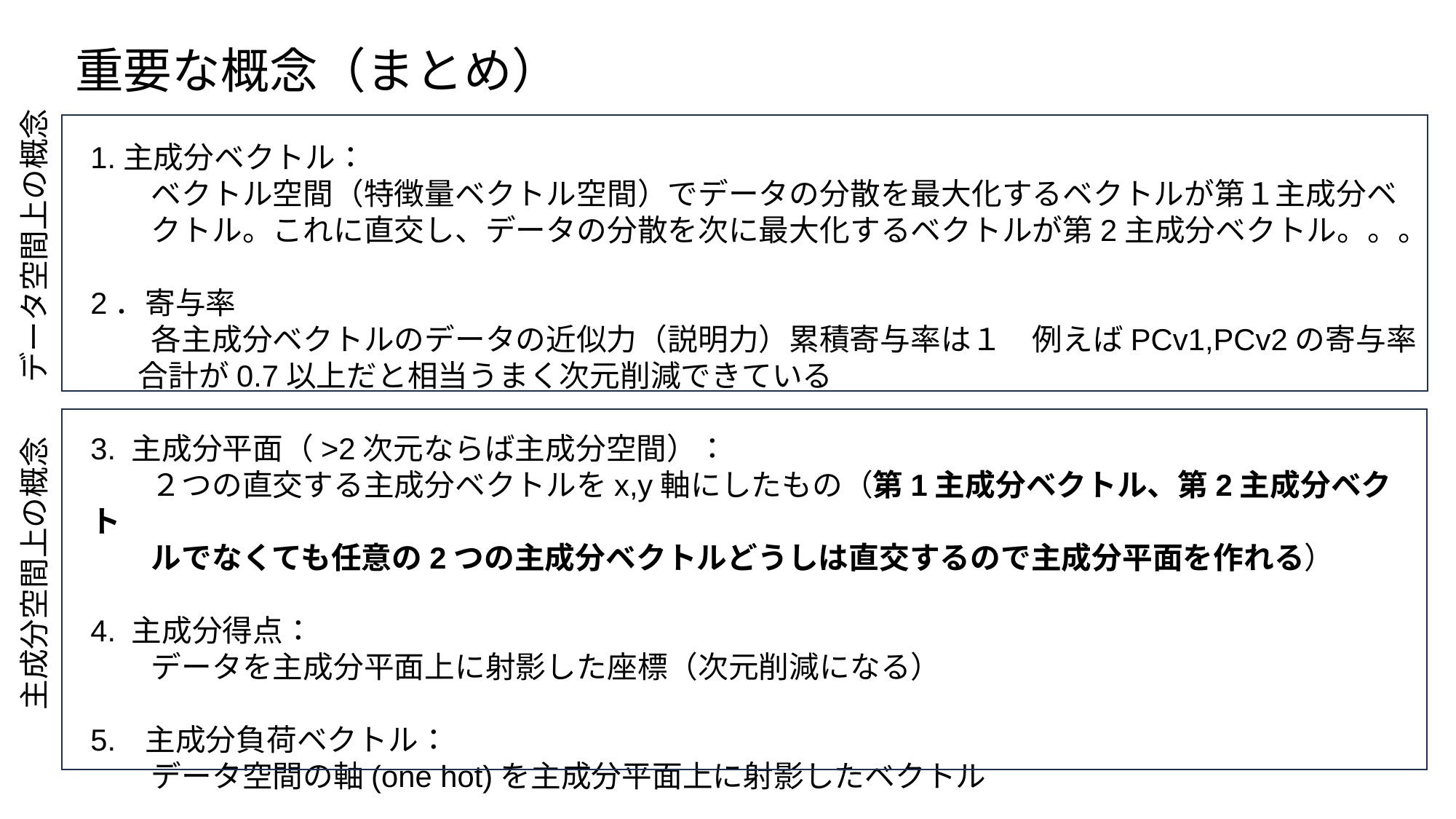

重要な概念（まとめ）

1.主成分ベクトル：
　　ベクトル空間（特徴量ベクトル空間）でデータの分散を最大化するベクトルが第１主成分ベ
　　クトル。これに直交し、データの分散を次に最大化するベクトルが第2主成分ベクトル。。。

2．寄与率
　　各主成分ベクトルのデータの近似力（説明力）累積寄与率は１　例えばPCv1,PCv2の寄与率
      合計が0.7以上だと相当うまく次元削減できている

3. 主成分平面（>2次元ならば主成分空間）：
　　２つの直交する主成分ベクトルをx,y軸にしたもの（第1主成分ベクトル、第2主成分ベクト
　　ルでなくても任意の2つの主成分ベクトルどうしは直交するので主成分平面を作れる）

4. 主成分得点：
　　データを主成分平面上に射影した座標（次元削減になる）

主成分負荷ベクトル：
　　データ空間の軸(one hot)を主成分平面上に射影したベクトル

データ空間上の概念

主成分空間上の概念